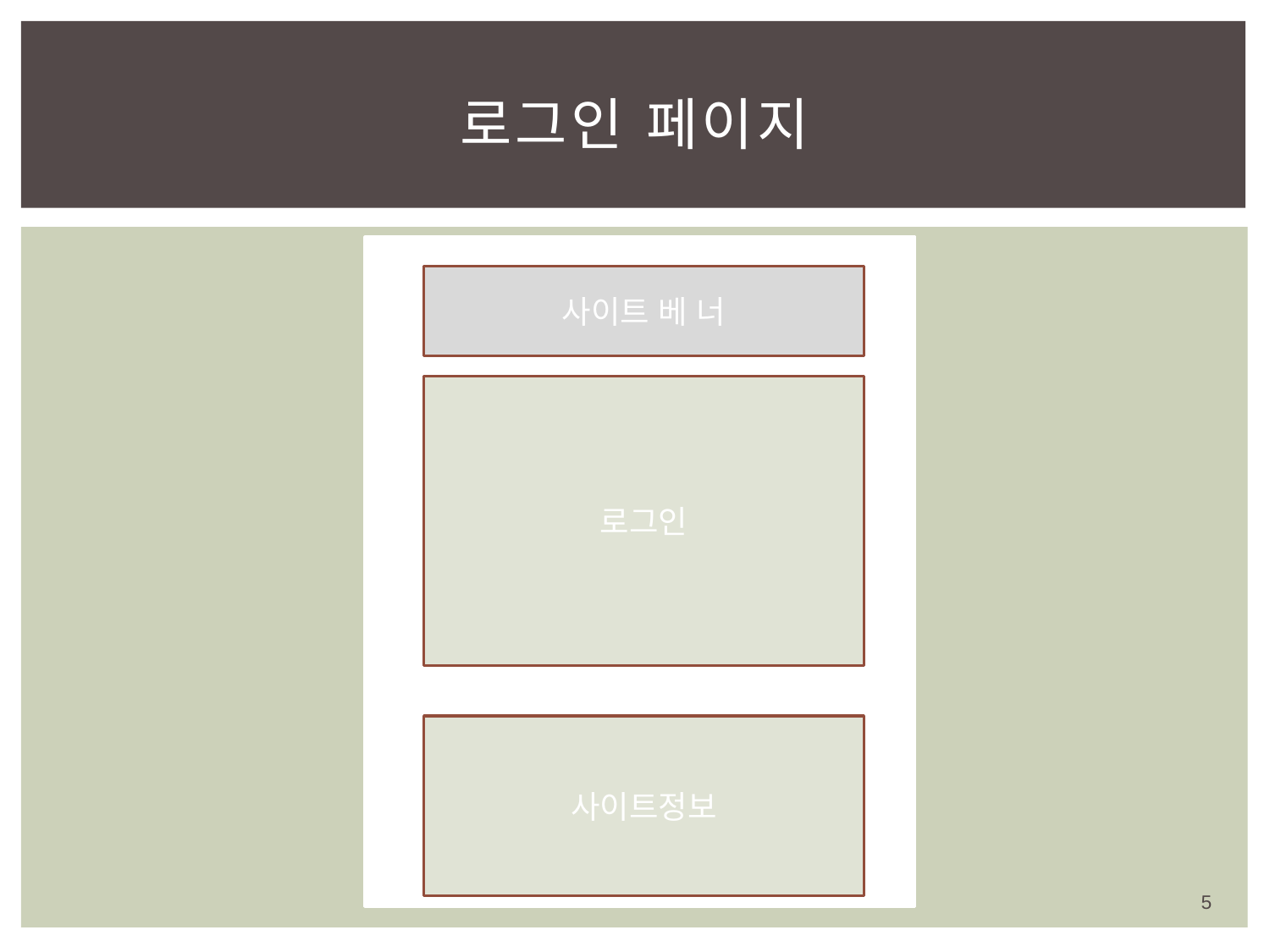

# 로그인 페이지

사이트 베 너
로그인
사이트정보
5